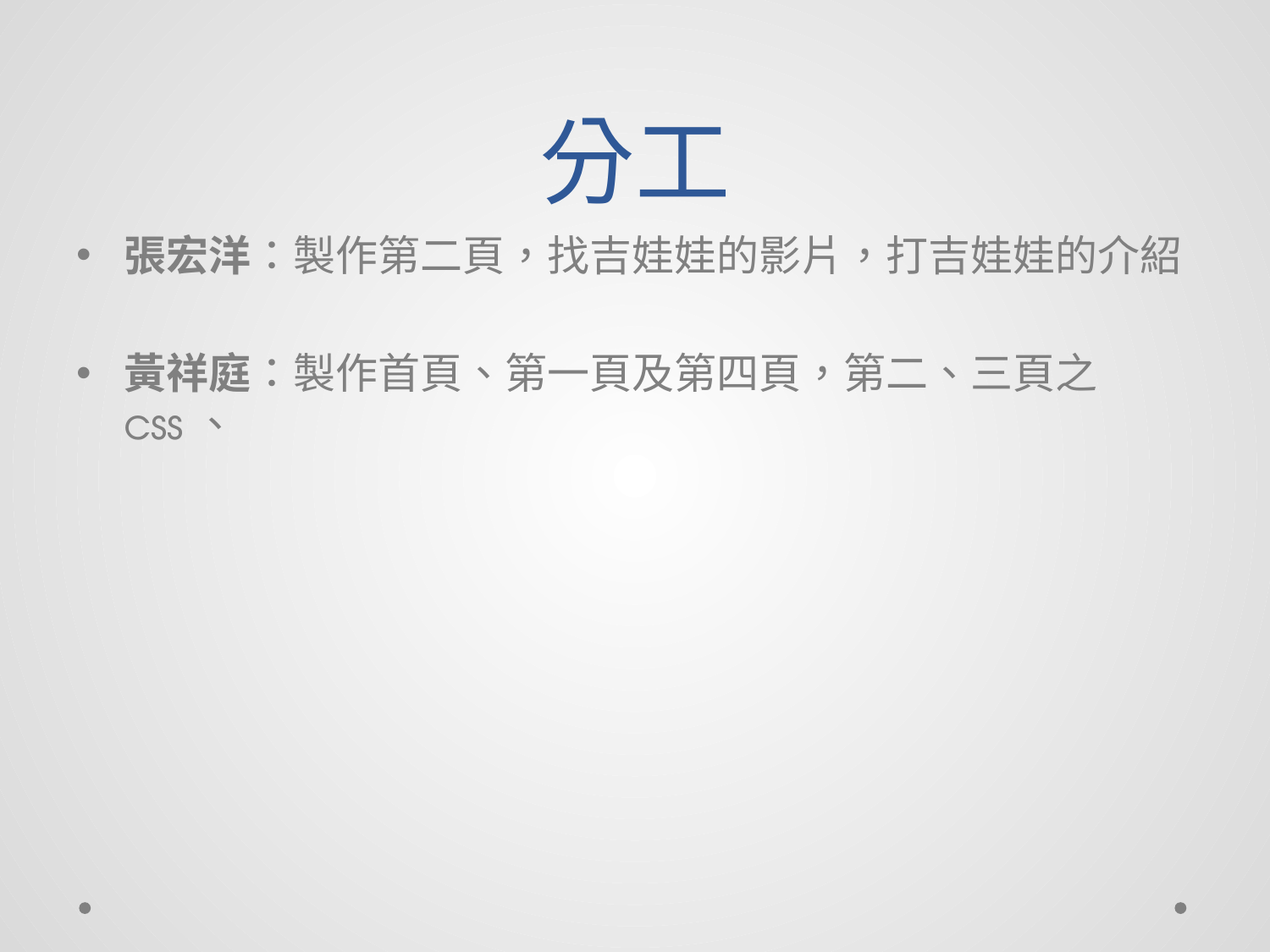

# 分工
張宏洋：製作第二頁，找吉娃娃的影片，打吉娃娃的介紹

黃祥庭：製作首頁、第一頁及第四頁，第二、三頁之css、